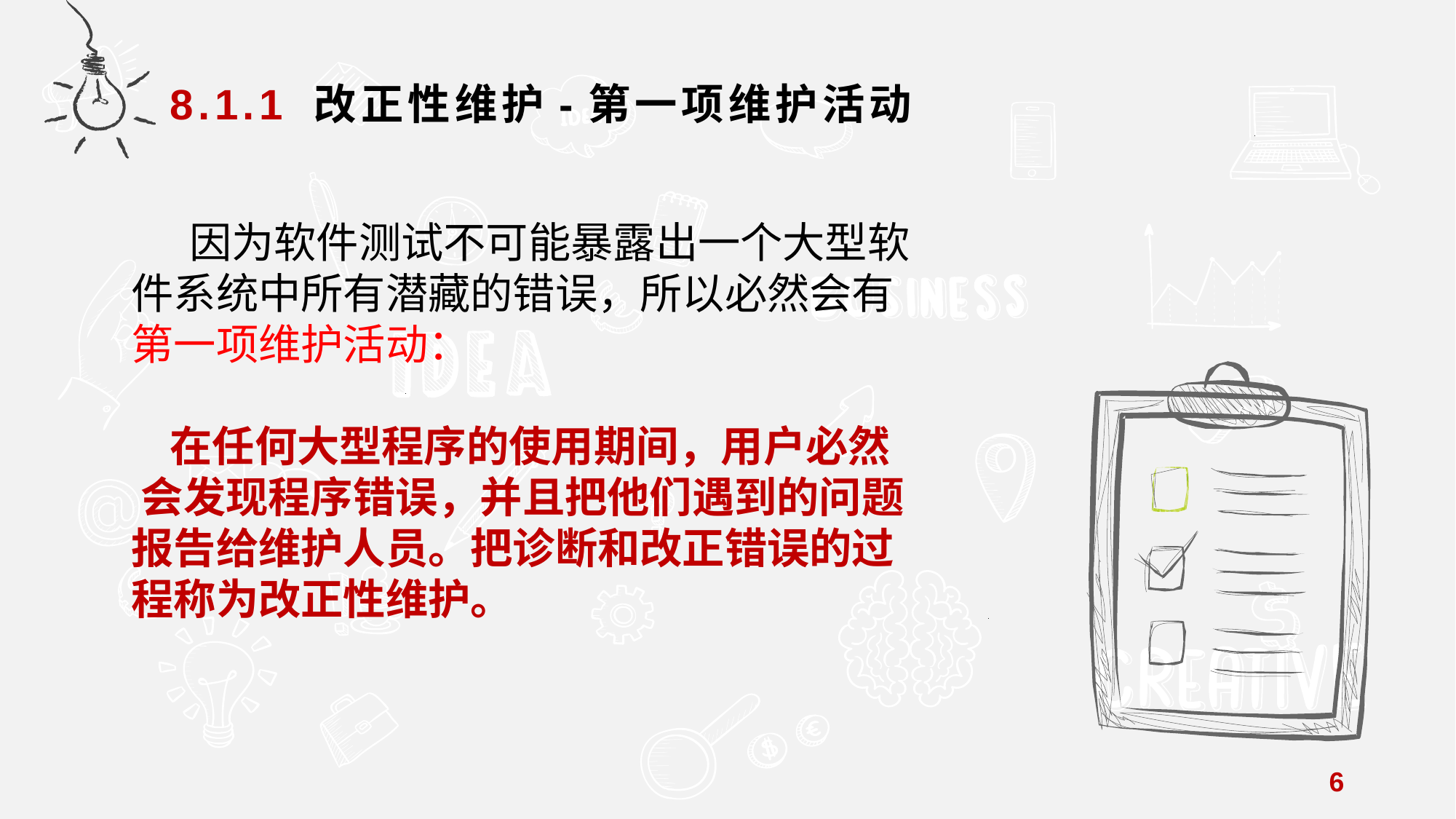

8.1.1 改正性维护-第一项维护活动
      因为软件测试不可能暴露出一个大型软件系统中所有潜藏的错误，所以必然会有第一项维护活动：

   在任何大型程序的使用期间，用户必然    会发现程序错误，并且把他们遇到的问题报告给维护人员。把诊断和改正错误的过程称为改正性维护。

6